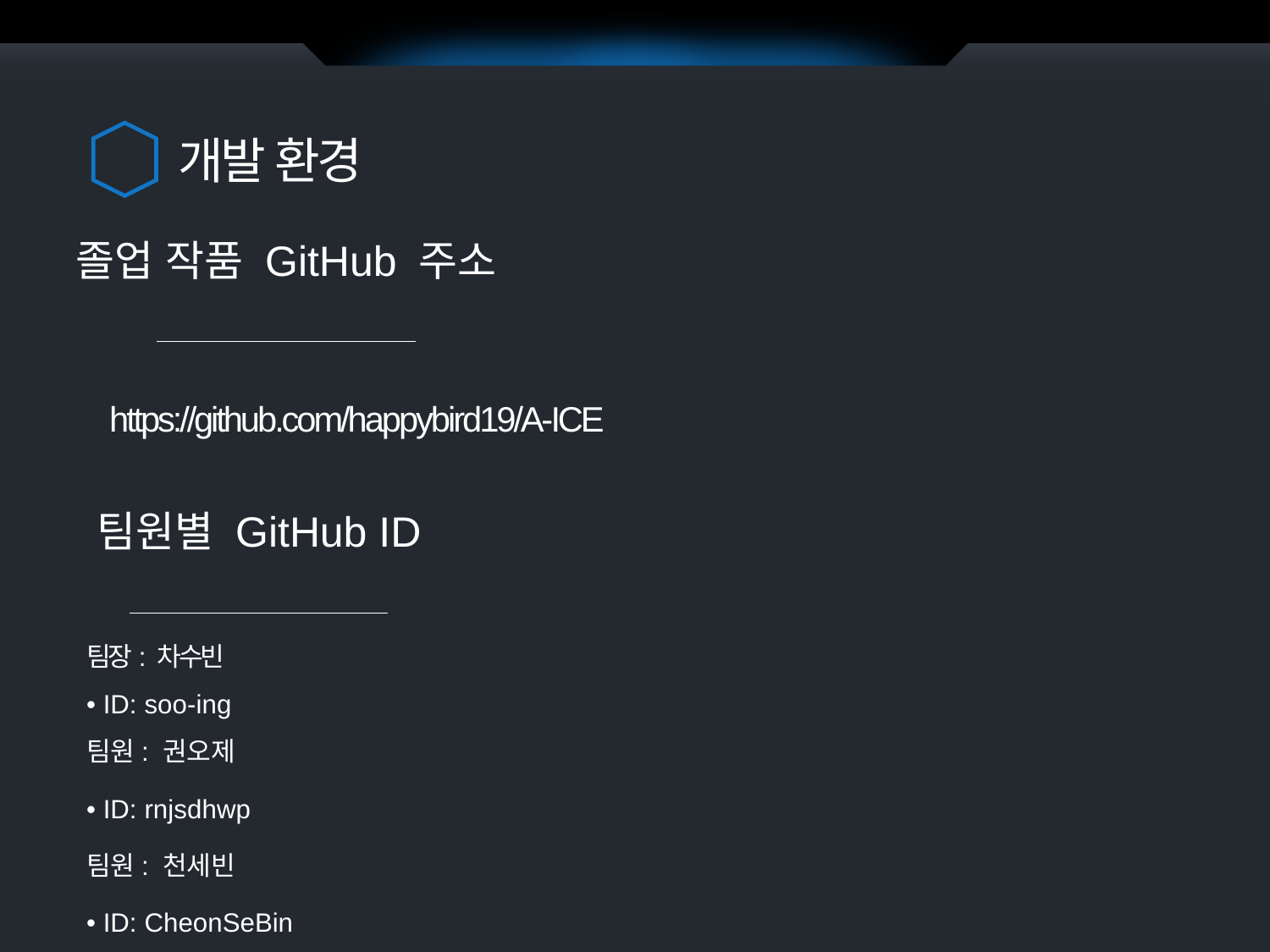

개발 환경

졸업 작품 GitHub 주소
https://github.com/happybird19/A-ICE
팀원별 GitHub ID
팀장: 차수빈
• ID: soo-ing
팀원: 권오제
• ID: rnjsdhwp
팀원: 천세빈
• ID: CheonSeBin